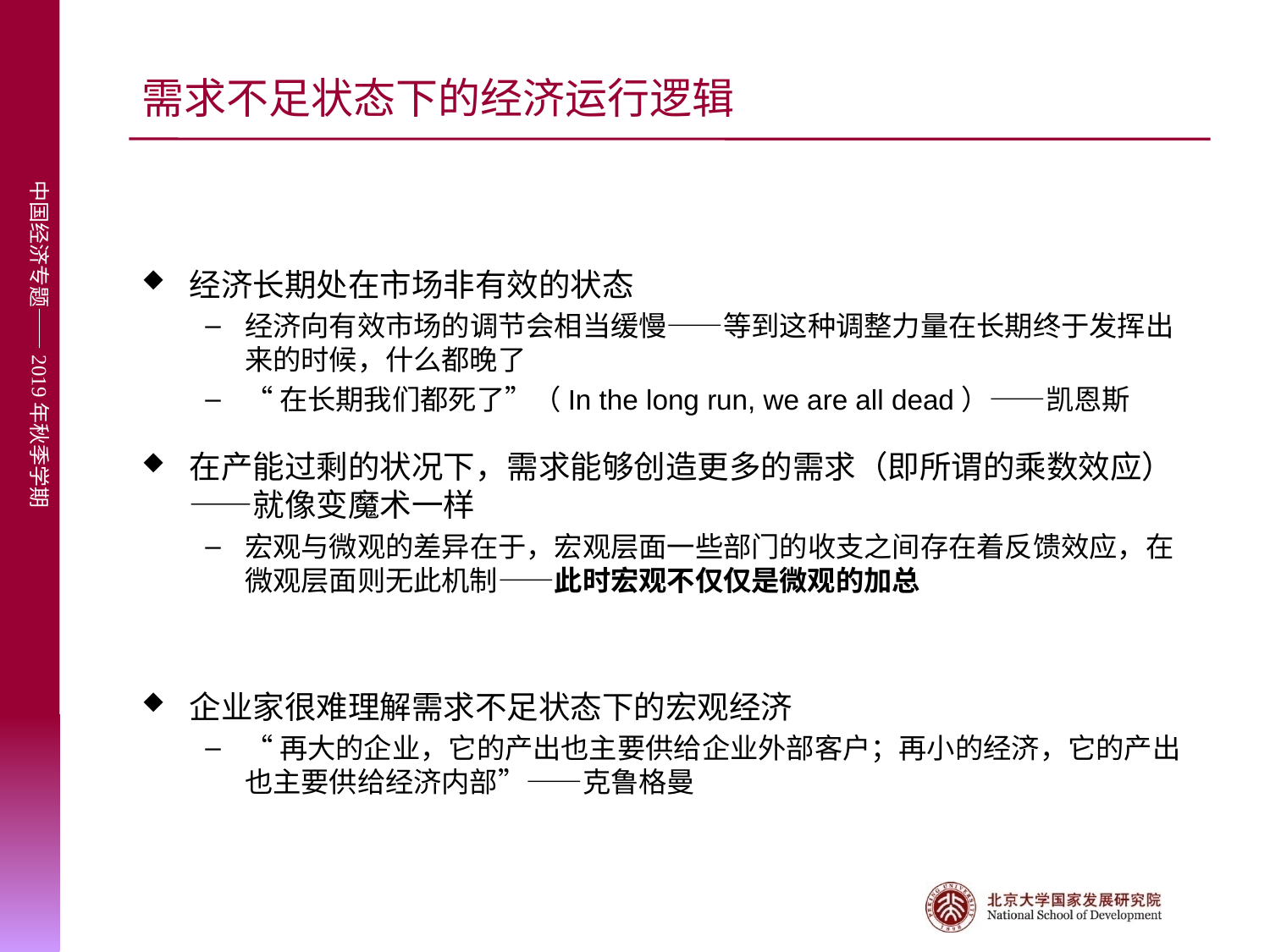

# 需求不足状态下的经济运行逻辑

经济长期处在市场非有效的状态
经济向有效市场的调节会相当缓慢——等到这种调整力量在长期终于发挥出来的时候，什么都晚了
“在长期我们都死了”（In the long run, we are all dead）——凯恩斯
在产能过剩的状况下，需求能够创造更多的需求（即所谓的乘数效应）——就像变魔术一样
宏观与微观的差异在于，宏观层面一些部门的收支之间存在着反馈效应，在微观层面则无此机制——此时宏观不仅仅是微观的加总

企业家很难理解需求不足状态下的宏观经济
“再大的企业，它的产出也主要供给企业外部客户；再小的经济，它的产出也主要供给经济内部”——克鲁格曼